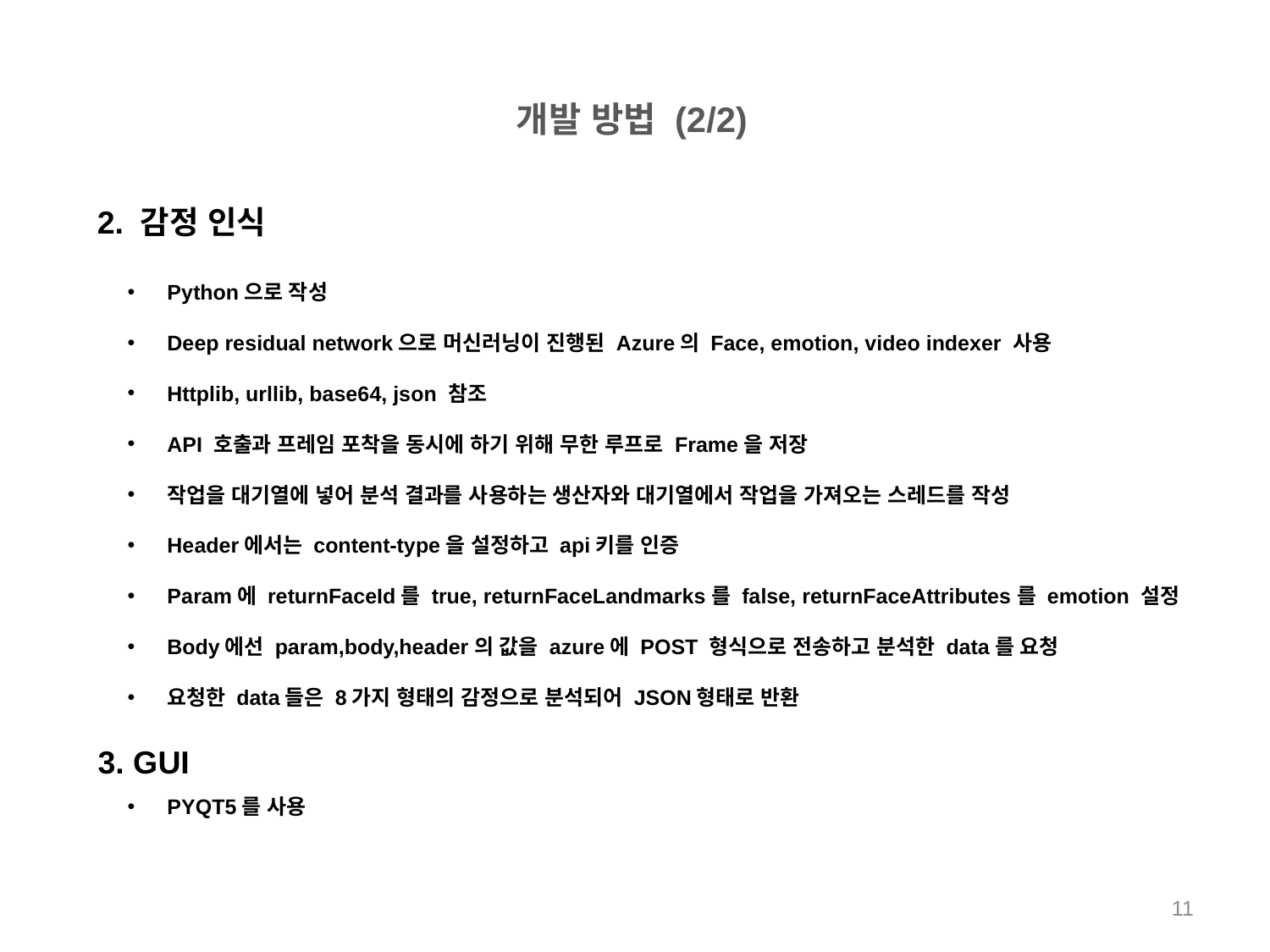

개발 방법 (2/2)
2. 감정 인식
Python으로 작성
Deep residual network으로 머신러닝이 진행된 Azure의 Face, emotion, video indexer 사용
Httplib, urllib, base64, json 참조
API 호출과 프레임 포착을 동시에 하기 위해 무한 루프로 Frame을 저장
작업을 대기열에 넣어 분석 결과를 사용하는 생산자와 대기열에서 작업을 가져오는 스레드를 작성
Header에서는 content-type을 설정하고 api키를 인증
Param에 returnFaceId를 true, returnFaceLandmarks를 false, returnFaceAttributes를 emotion 설정
Body에선 param,body,header의 값을 azure에 POST 형식으로 전송하고 분석한 data를 요청
요청한 data들은 8가지 형태의 감정으로 분석되어 JSON형태로 반환
3. GUI
PYQT5를 사용
11